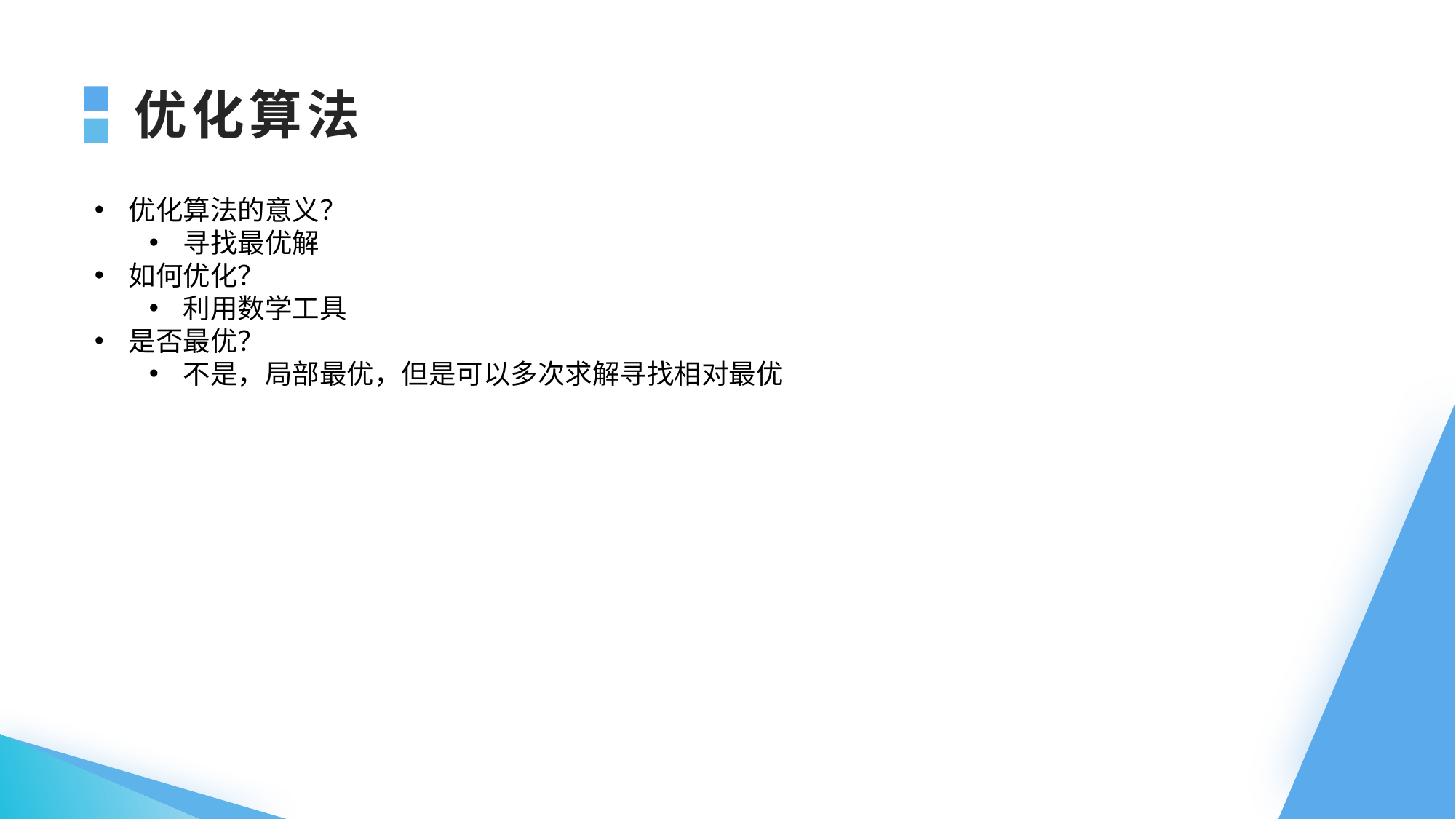

优化算法

优化算法的意义？
寻找最优解
如何优化？
利用数学工具
是否最优？
不是，局部最优，但是可以多次求解寻找相对最优